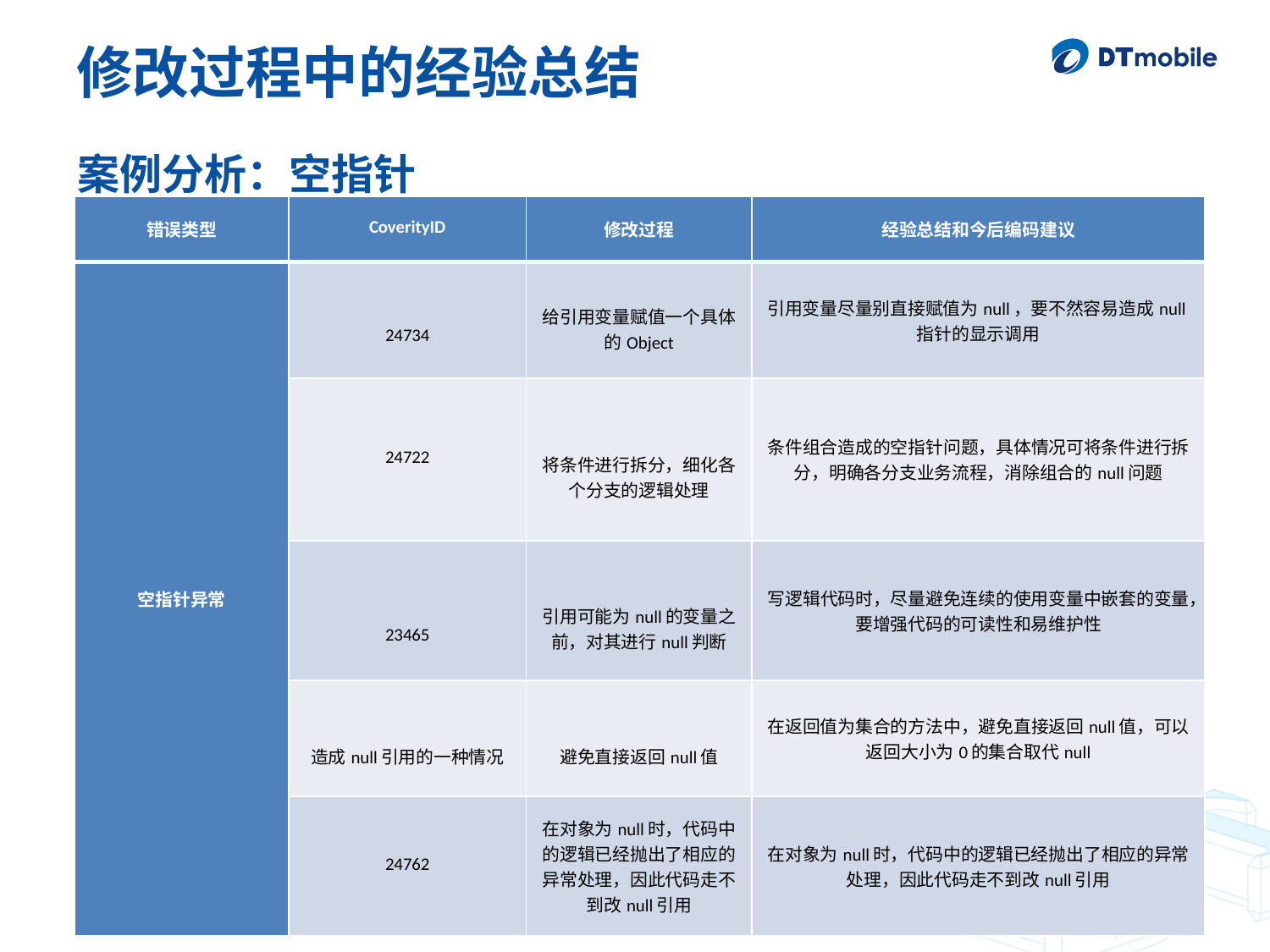

# 修改过程中的经验总结
案例分析：空指针

| 错误类型 | CoverityID | 修改过程 | 经验总结和今后编码建议 |
| --- | --- | --- | --- |
| 空指针异常 | 24734 | 给引用变量赋值一个具体的Object | 引用变量尽量别直接赋值为null，要不然容易造成null指针的显示调用 |
|  | 24722 | 将条件进行拆分，细化各个分支的逻辑处理 | 条件组合造成的空指针问题，具体情况可将条件进行拆分，明确各分支业务流程，消除组合的null问题 |
|  | 23465 | 引用可能为null的变量之前，对其进行null判断 | 写逻辑代码时，尽量避免连续的使用变量中嵌套的变量，要增强代码的可读性和易维护性 |
|  | 造成null引用的一种情况 | 避免直接返回null值 | 在返回值为集合的方法中，避免直接返回null值，可以返回大小为0的集合取代null |
|  | 24762 | 在对象为null时，代码中的逻辑已经抛出了相应的异常处理，因此代码走不到改null引用 | 在对象为null时，代码中的逻辑已经抛出了相应的异常处理，因此代码走不到改null引用 |